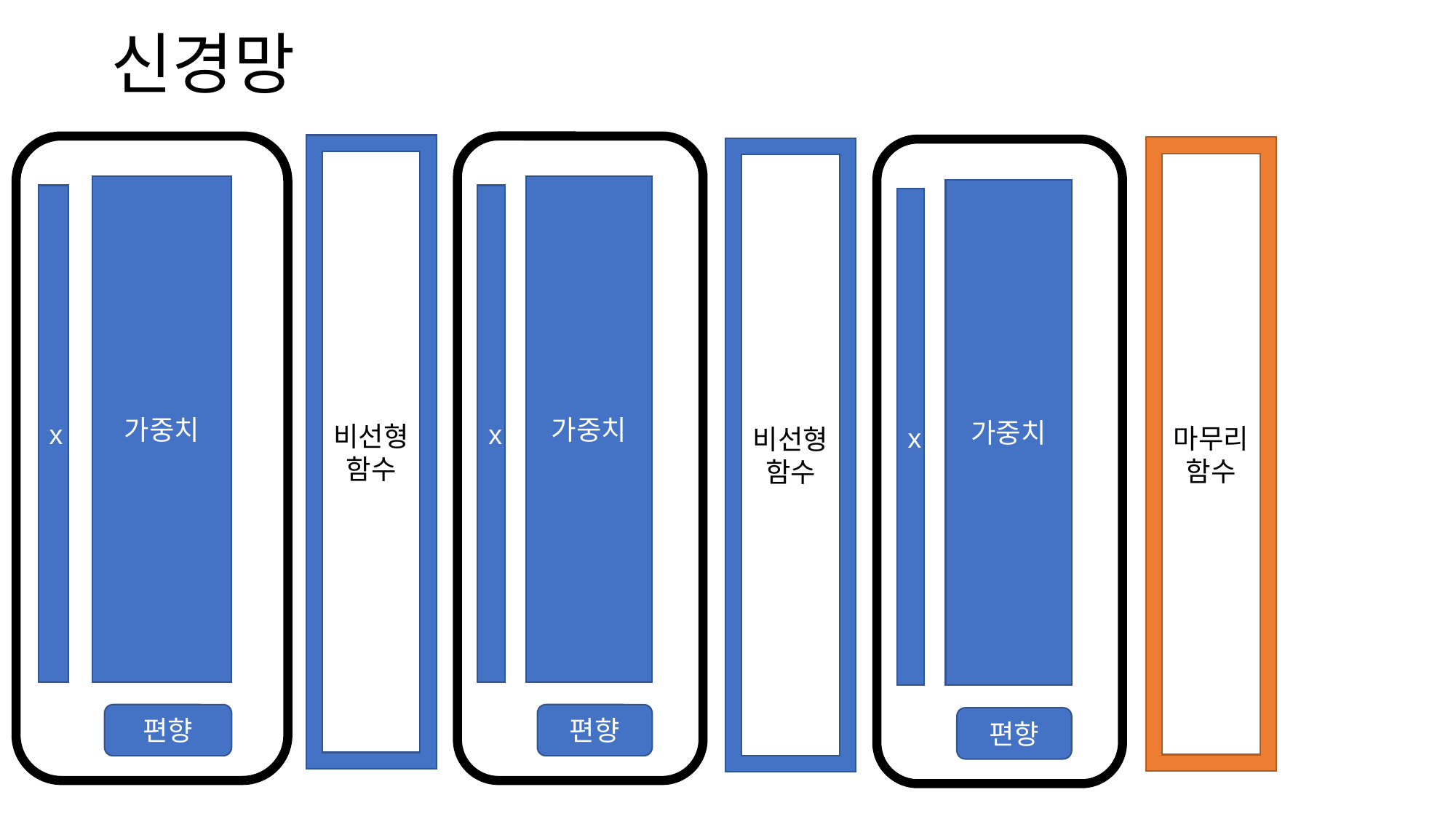

# 신경망
비선형
함수

가중치
x
편향

가중치
x
편향
마무리
함수
비선형
함수

가중치
x
편향